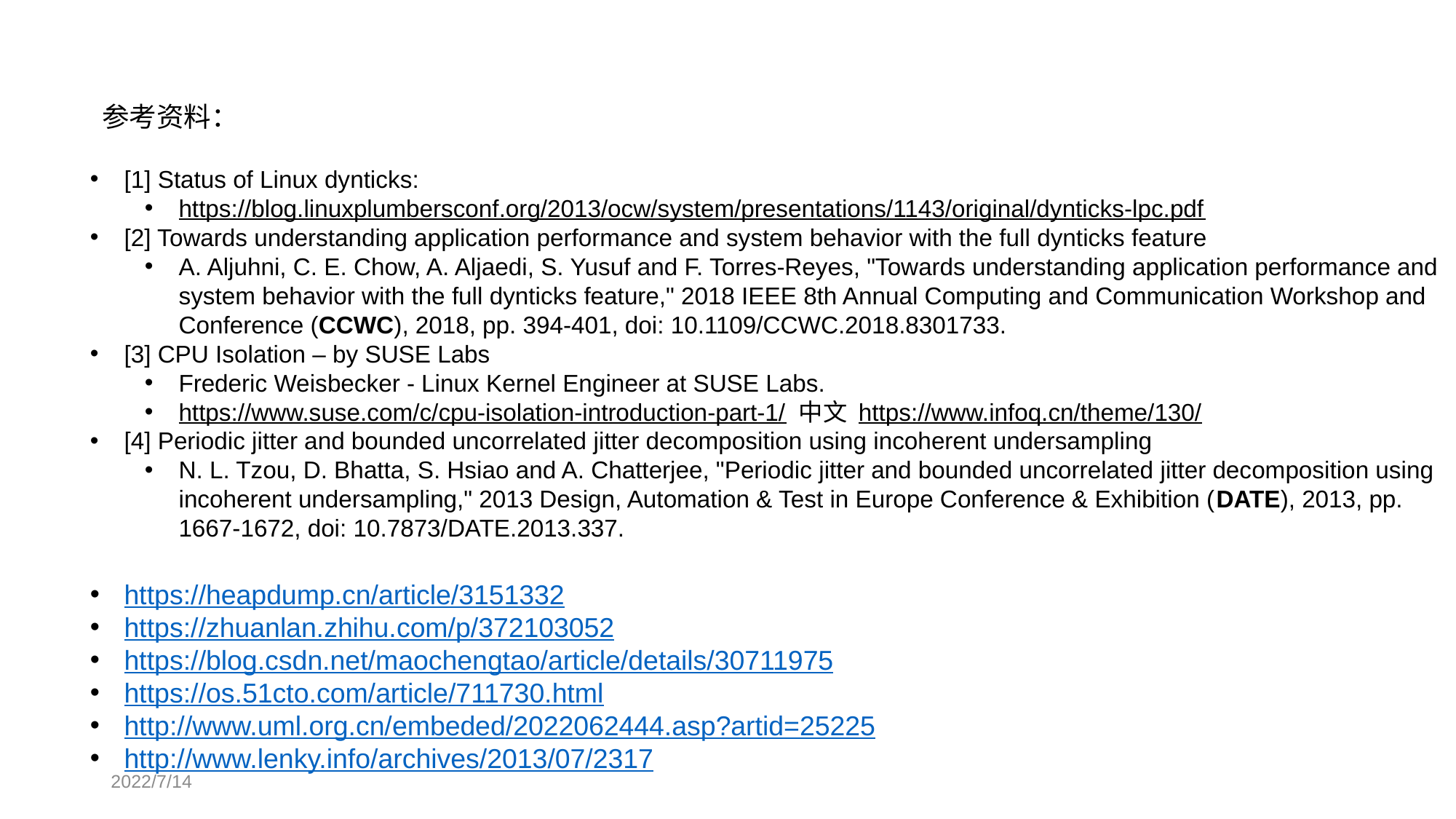

参考资料：
[1] Status of Linux dynticks:
https://blog.linuxplumbersconf.org/2013/ocw/system/presentations/1143/original/dynticks-lpc.pdf
[2] Towards understanding application performance and system behavior with the full dynticks feature
A. Aljuhni, C. E. Chow, A. Aljaedi, S. Yusuf and F. Torres-Reyes, "Towards understanding application performance and system behavior with the full dynticks feature," 2018 IEEE 8th Annual Computing and Communication Workshop and Conference (CCWC), 2018, pp. 394-401, doi: 10.1109/CCWC.2018.8301733.
[3] CPU Isolation – by SUSE Labs
Frederic Weisbecker - Linux Kernel Engineer at SUSE Labs.
https://www.suse.com/c/cpu-isolation-introduction-part-1/ 中文 https://www.infoq.cn/theme/130/
[4] Periodic jitter and bounded uncorrelated jitter decomposition using incoherent undersampling
N. L. Tzou, D. Bhatta, S. Hsiao and A. Chatterjee, "Periodic jitter and bounded uncorrelated jitter decomposition using incoherent undersampling," 2013 Design, Automation & Test in Europe Conference & Exhibition (DATE), 2013, pp. 1667-1672, doi: 10.7873/DATE.2013.337.
https://heapdump.cn/article/3151332
https://zhuanlan.zhihu.com/p/372103052
https://blog.csdn.net/maochengtao/article/details/30711975
https://os.51cto.com/article/711730.html
http://www.uml.org.cn/embeded/2022062444.asp?artid=25225
http://www.lenky.info/archives/2013/07/2317
2022/7/14